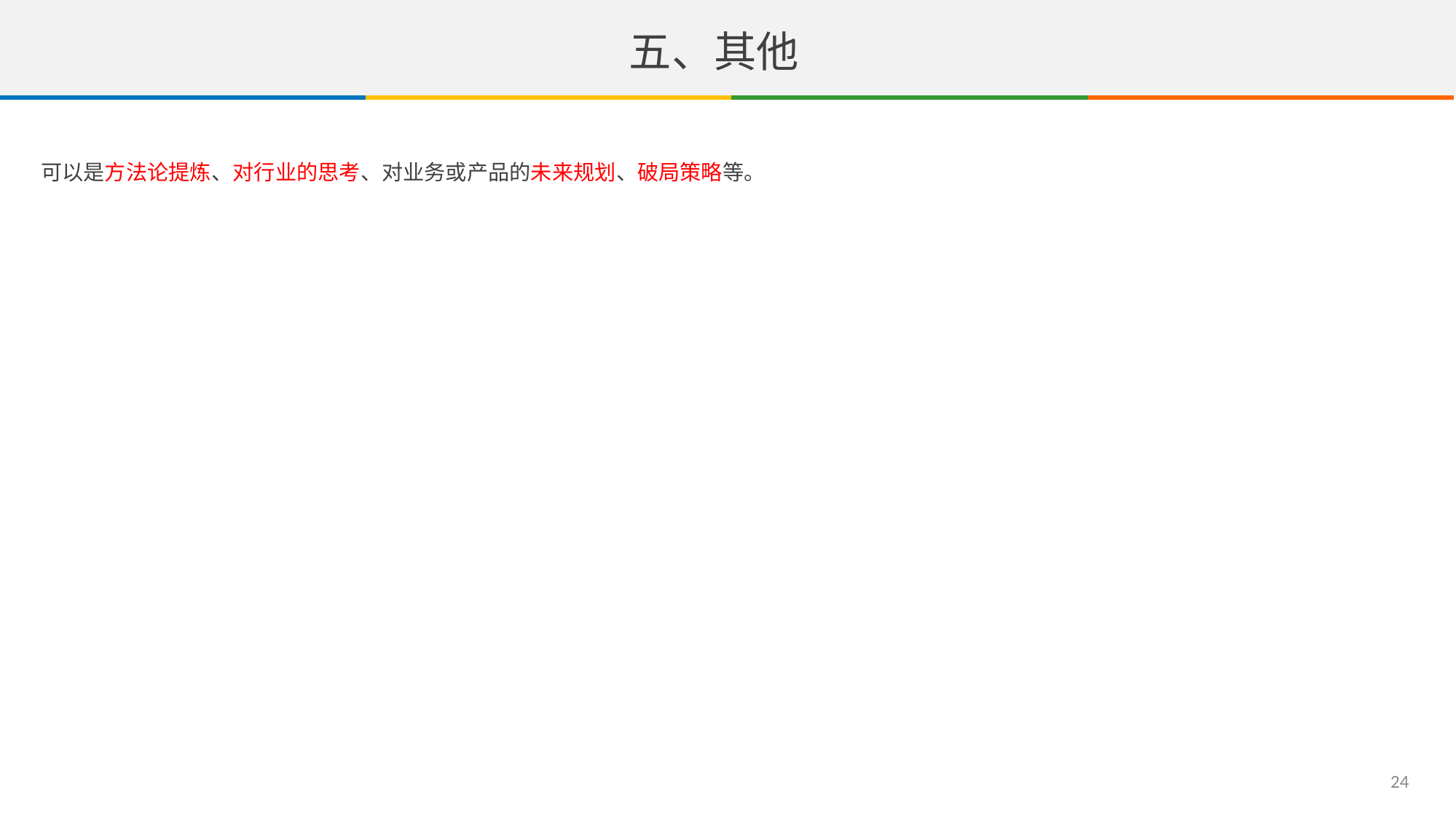

五、其他
可以是方法论提炼、对行业的思考、对业务或产品的未来规划、破局策略等。
24